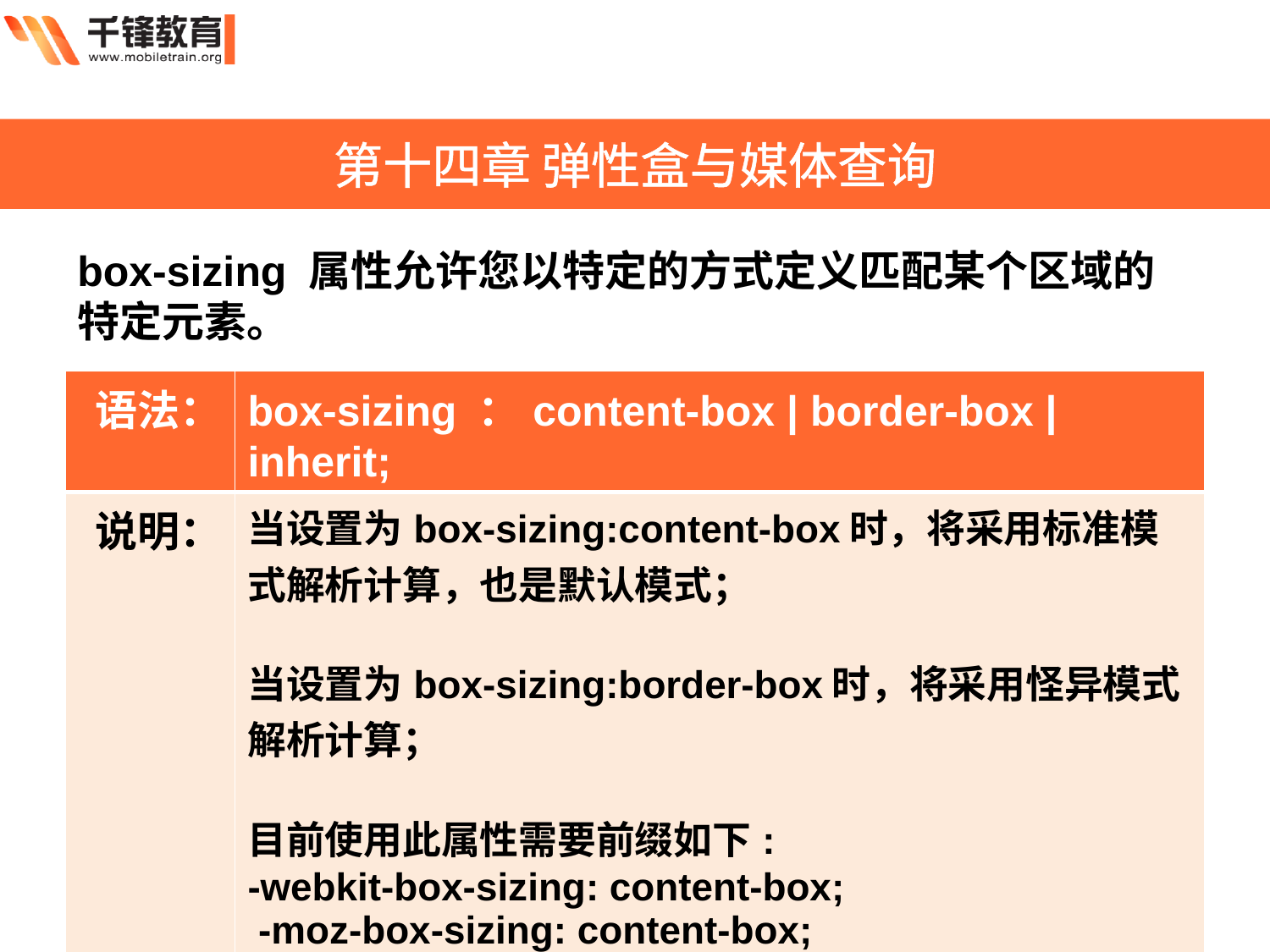

第十四章 弹性盒与媒体查询
box-sizing 属性允许您以特定的方式定义匹配某个区域的特定元素。
| 语法： | box-sizing ：content-box | border-box | inherit; |
| --- | --- |
| 说明： | 当设置为box-sizing:content-box时，将采用标准模式解析计算，也是默认模式； 当设置为box-sizing:border-box时，将采用怪异模式解析计算； 目前使用此属性需要前缀如下: -webkit-box-sizing: content-box; -moz-box-sizing: content-box; |